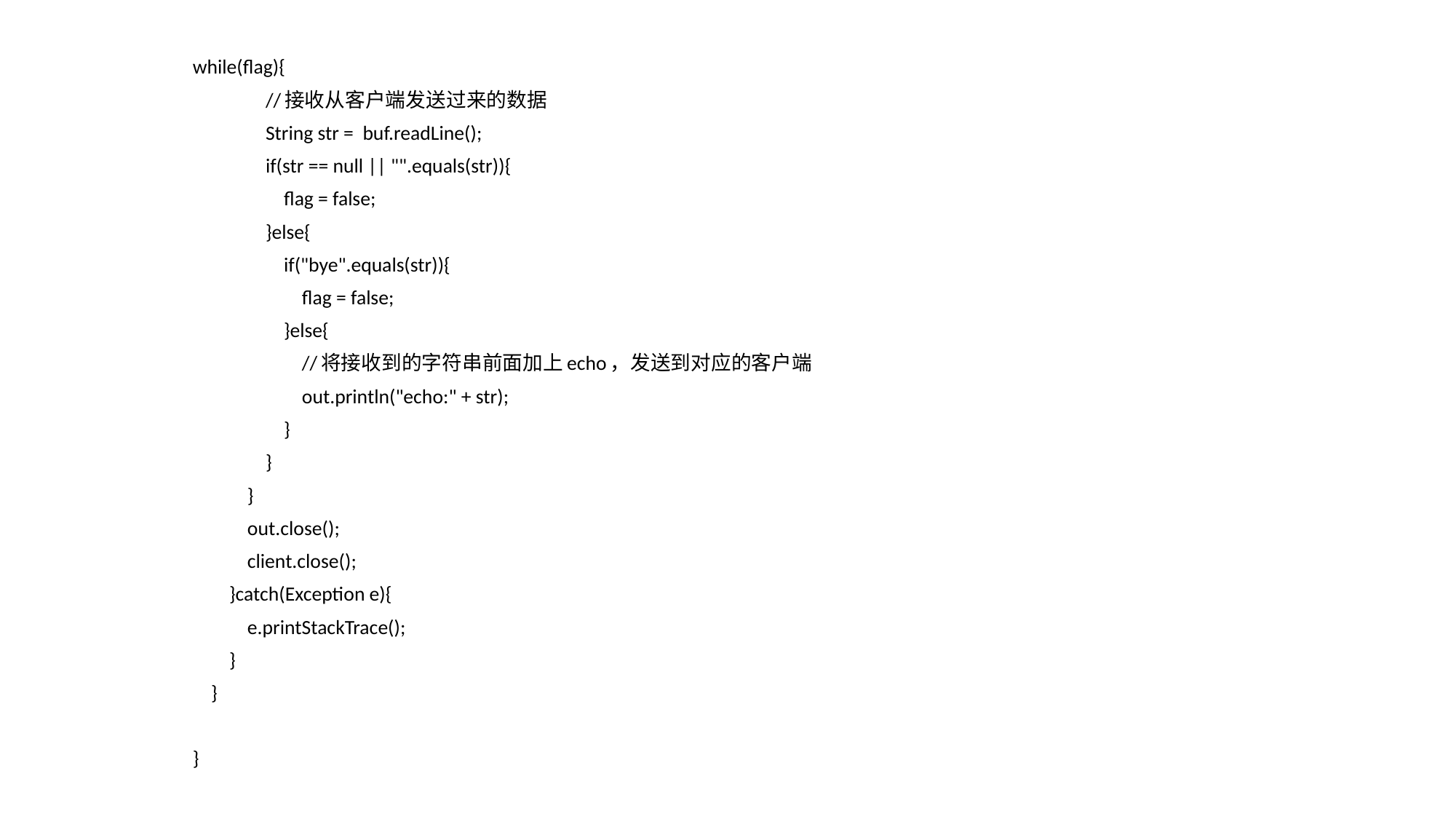

while(flag){
                //接收从客户端发送过来的数据
                String str =  buf.readLine();
                if(str == null || "".equals(str)){
                    flag = false;
                }else{
                    if("bye".equals(str)){
                        flag = false;
                    }else{
                        //将接收到的字符串前面加上echo，发送到对应的客户端
                        out.println("echo:" + str);
                    }
                }
            }
            out.close();
            client.close();
        }catch(Exception e){
            e.printStackTrace();
        }
    }

}